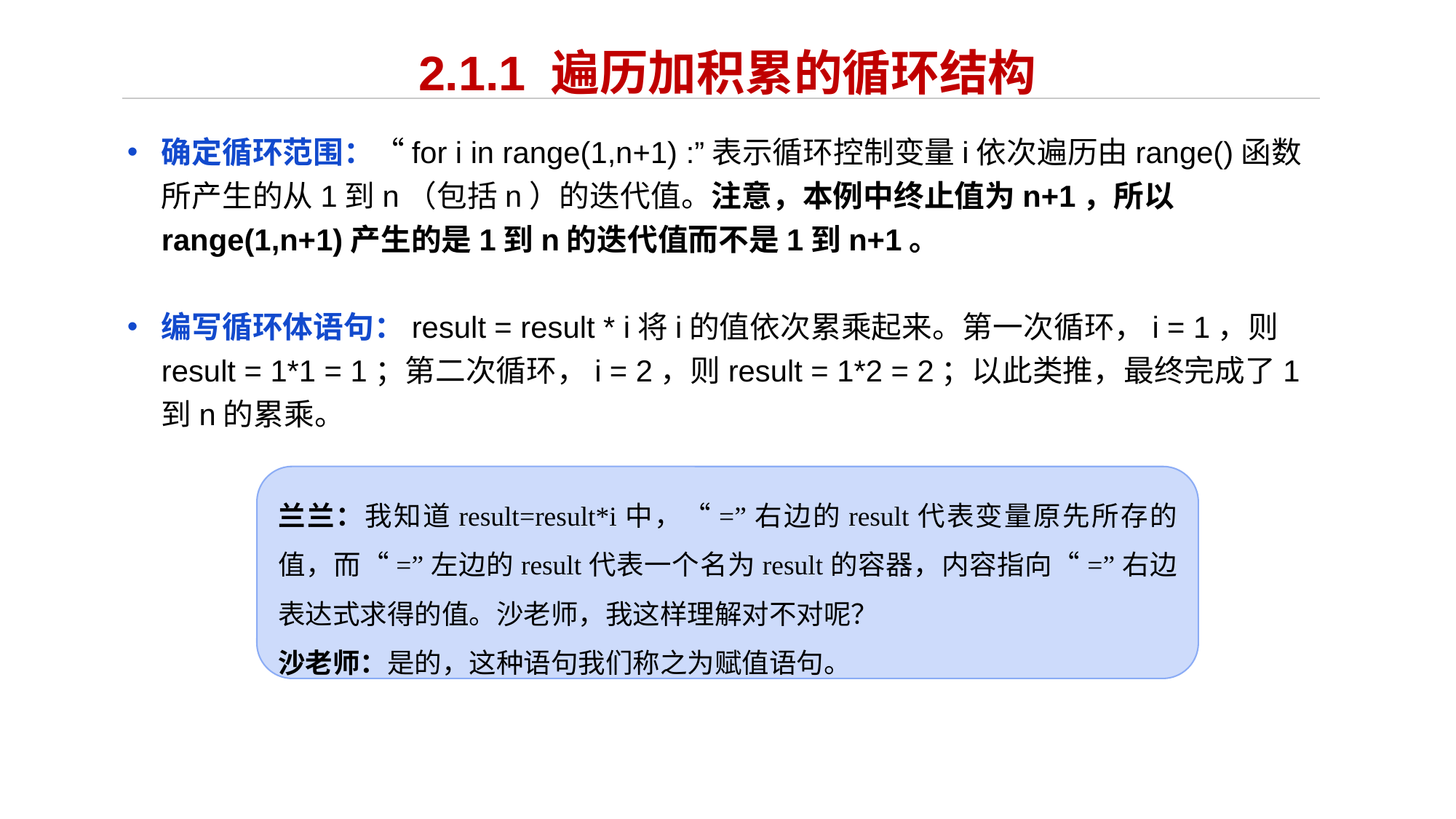

# 2.1.1 遍历加积累的循环结构
确定循环范围：“for i in range(1,n+1) :”表示循环控制变量i依次遍历由range()函数所产生的从1到n（包括n）的迭代值。注意，本例中终止值为n+1，所以range(1,n+1)产生的是1到n的迭代值而不是1到n+1。

编写循环体语句：result = result * i将i的值依次累乘起来。第一次循环，i = 1，则result = 1*1 = 1；第二次循环，i = 2，则result = 1*2 = 2；以此类推，最终完成了1到n的累乘。

兰兰：我知道result=result*i中，“=”右边的result代表变量原先所存的值，而“=”左边的result代表一个名为result的容器，内容指向“=”右边表达式求得的值。沙老师，我这样理解对不对呢？
沙老师：是的，这种语句我们称之为赋值语句。